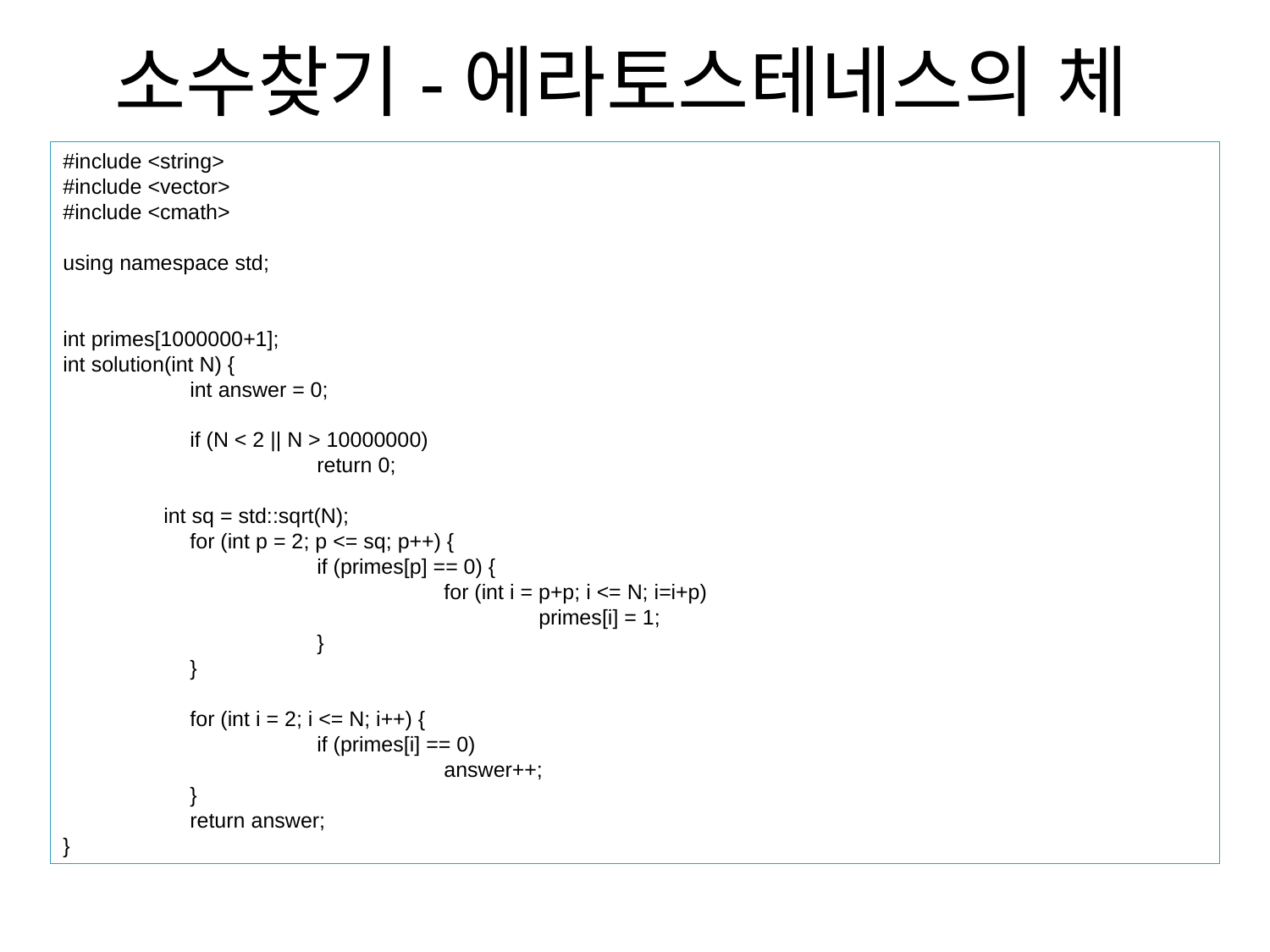

# 소수찾기-에라토스테네스의 체
#include <string>
#include <vector>
#include <cmath>

using namespace std;

int primes[1000000+1];
int solution(int N) {
	int answer = 0;

	if (N < 2 || N > 10000000)
		return 0;

                 int sq = std::sqrt(N);
	for (int p = 2; p <= sq; p++) {
		if (primes[p] == 0) {
			for (int i = p+p; i <= N; i=i+p)
			                primes[i] = 1;
		}
	}

	for (int i = 2; i <= N; i++) {
		if (primes[i] == 0)
			answer++;
	}
	return answer;
}